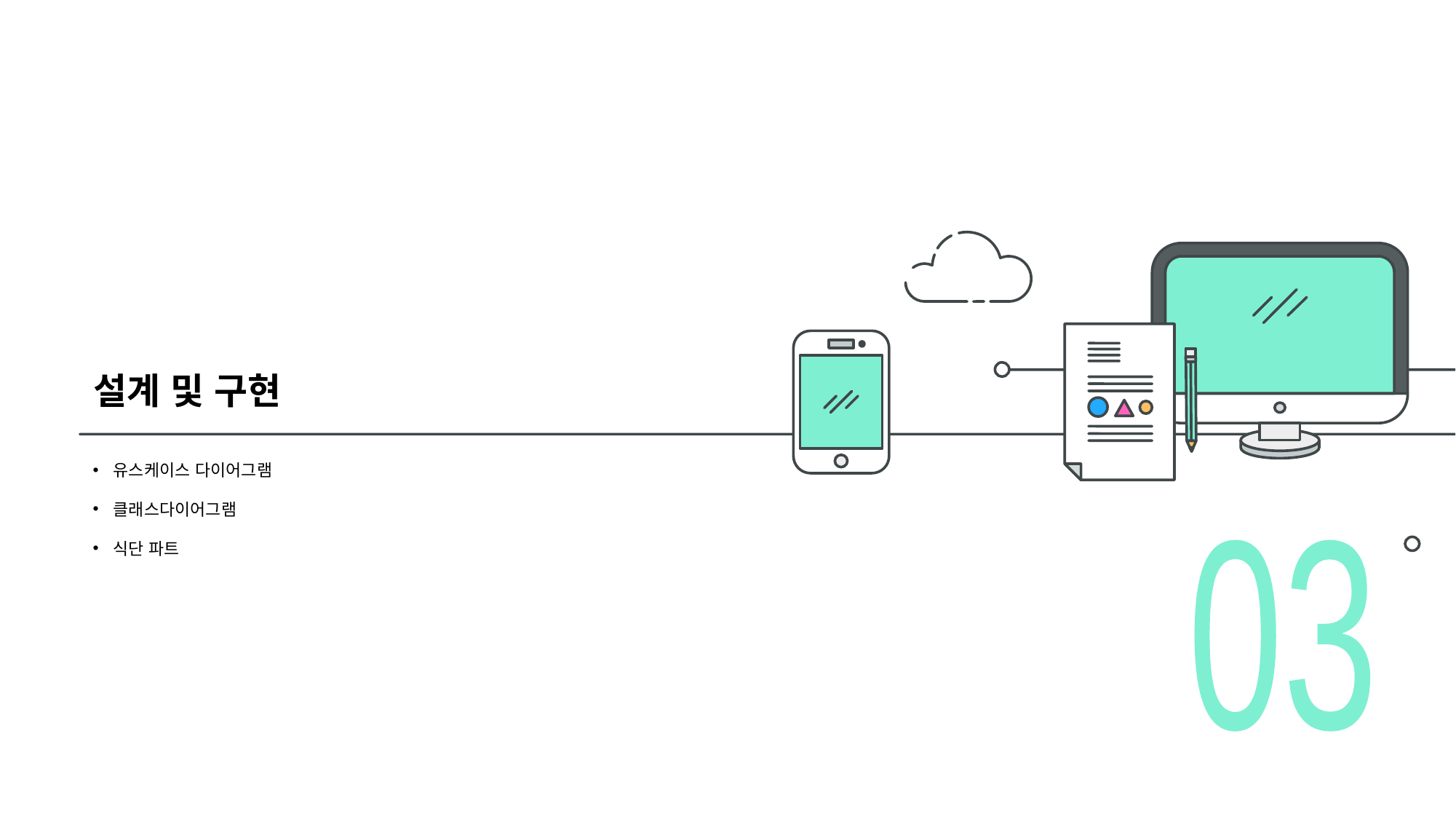

# 설계 및 구현
유스케이스 다이어그램
클래스다이어그램
식단 파트
03